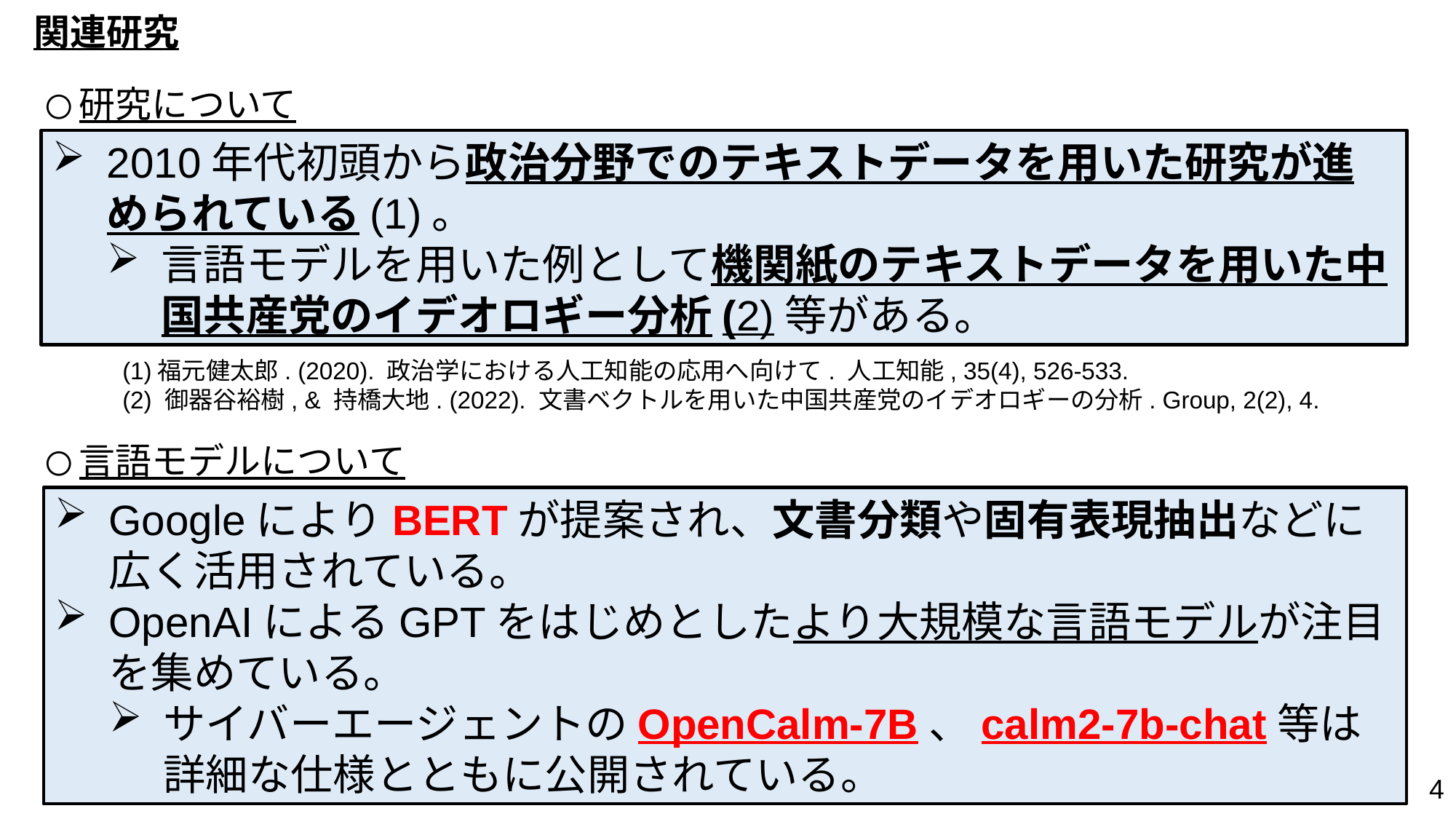

関連研究
〇 研究について
2010年代初頭から政治分野でのテキストデータを用いた研究が進められている(1)。
言語モデルを用いた例として機関紙のテキストデータを用いた中国共産党のイデオロギー分析(2)等がある。
(1)福元健太郎. (2020). 政治学における人工知能の応用へ向けて. 人工知能, 35(4), 526-533.
(2) 御器谷裕樹, & 持橋大地. (2022). 文書ベクトルを用いた中国共産党のイデオロギーの分析. Group, 2(2), 4.
〇 言語モデルについて
GoogleによりBERTが提案され、文書分類や固有表現抽出などに広く活用されている。
OpenAIによるGPTをはじめとしたより大規模な言語モデルが注目を集めている。
サイバーエージェントのOpenCalm-7B、calm2-7b-chat等は詳細な仕様とともに公開されている。
4